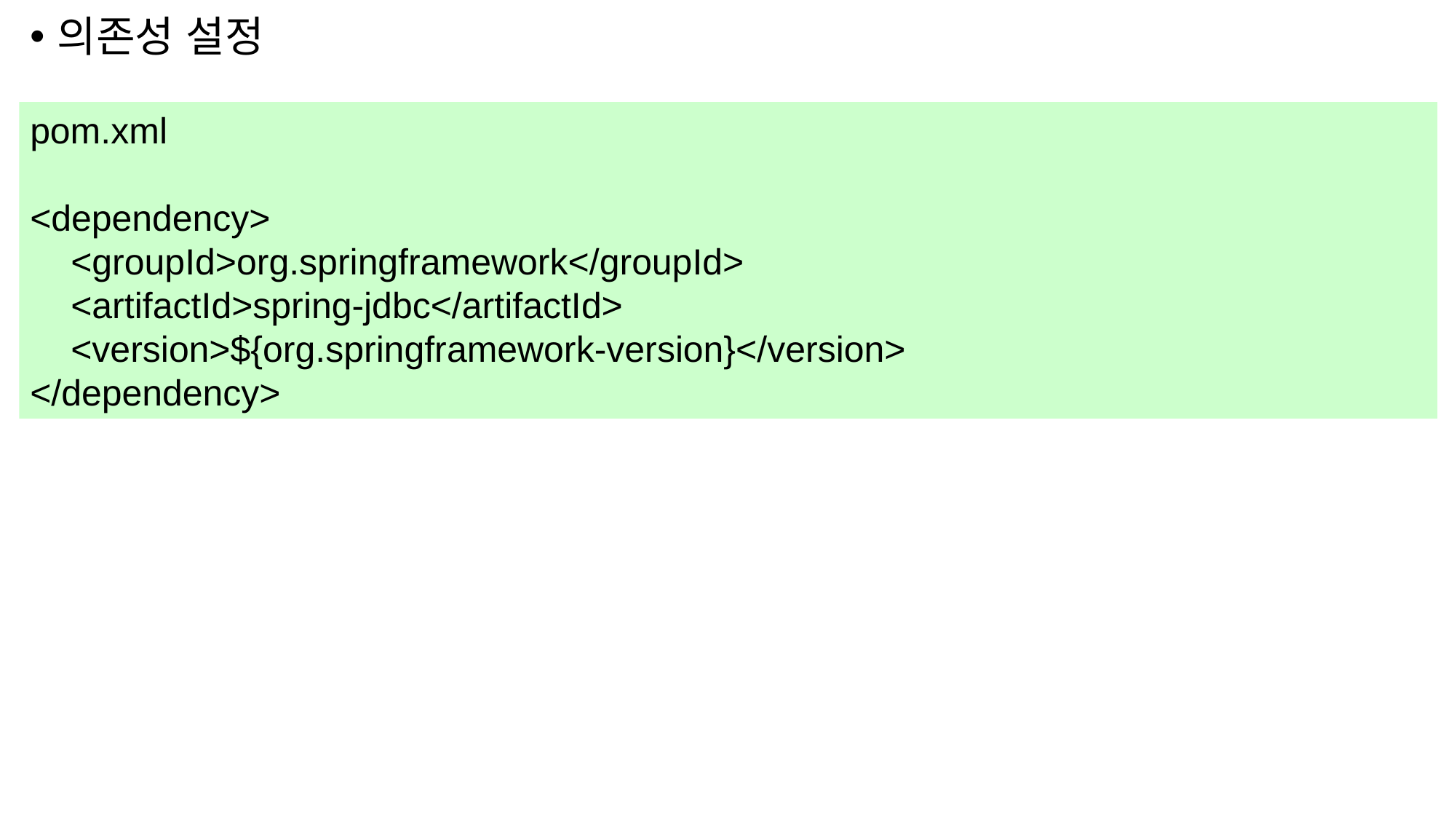

의존성 설정
pom.xml

<dependency>
    <groupId>org.springframework</groupId>
    <artifactId>spring-jdbc</artifactId>
    <version>${org.springframework-version}</version>
</dependency>